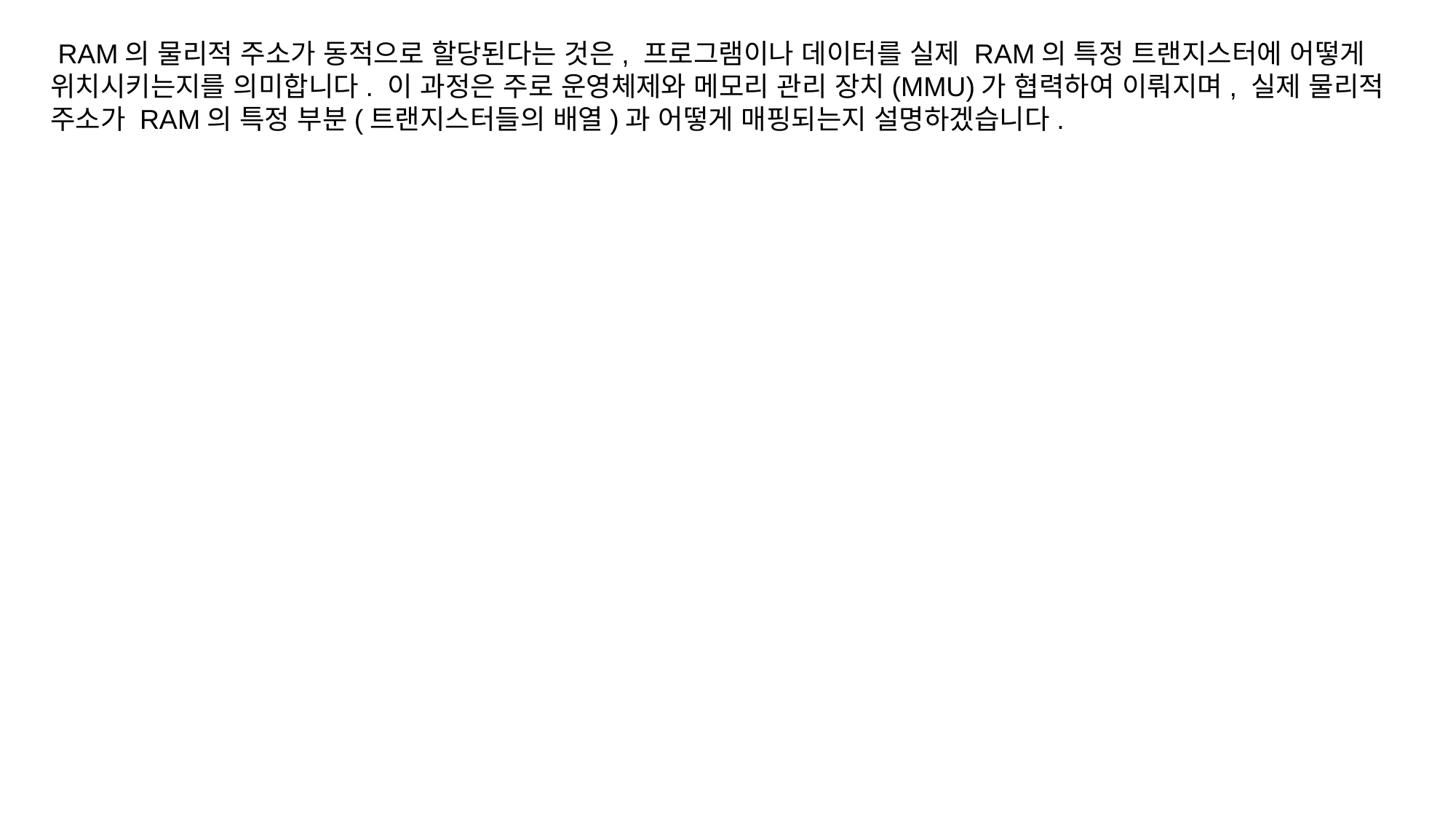

RAM의 물리적 주소가 동적으로 할당된다는 것은, 프로그램이나 데이터를 실제 RAM의 특정 트랜지스터에 어떻게 위치시키는지를 의미합니다. 이 과정은 주로 운영체제와 메모리 관리 장치(MMU)가 협력하여 이뤄지며, 실제 물리적 주소가 RAM의 특정 부분(트랜지스터들의 배열)과 어떻게 매핑되는지 설명하겠습니다.